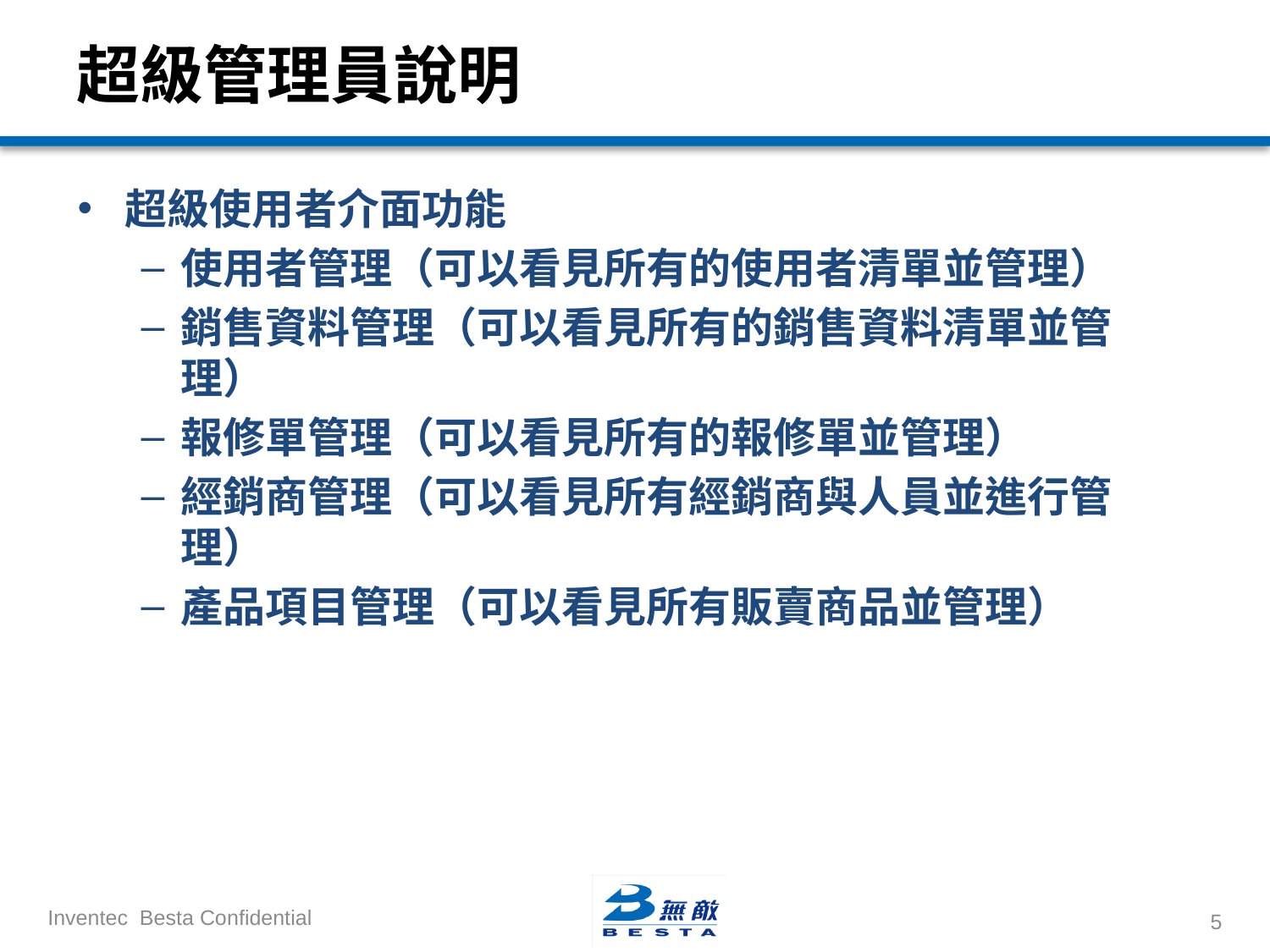

# 超級管理員說明
超級使用者介面功能
使用者管理（可以看見所有的使用者清單並管理）
銷售資料管理（可以看見所有的銷售資料清單並管理）
報修單管理（可以看見所有的報修單並管理）
經銷商管理（可以看見所有經銷商與人員並進行管理）
產品項目管理（可以看見所有販賣商品並管理）
Inventec  Besta Confidential